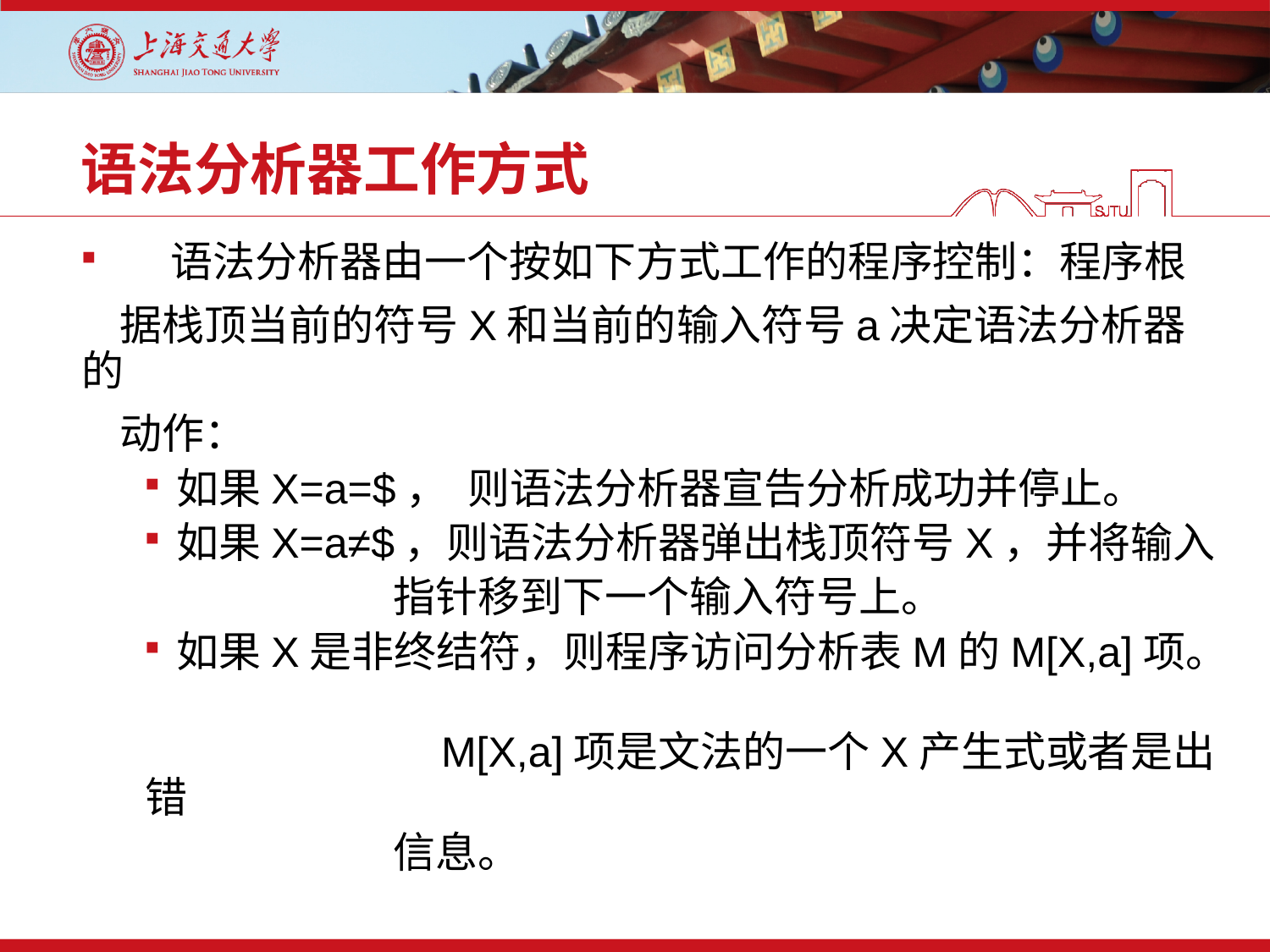

# 语法分析器工作方式
     语法分析器由一个按如下方式工作的程序控制：程序根
   据栈顶当前的符号X和当前的输入符号a决定语法分析器的
   动作：
如果X=a=$，  则语法分析器宣告分析成功并停止。
如果X=a≠$，则语法分析器弹出栈顶符号X，并将输入
                         指针移到下一个输入符号上。
如果X是非终结符，则程序访问分析表M的M[X,a]项。
                         M[X,a]项是文法的一个X产生式或者是出错
                         信息。